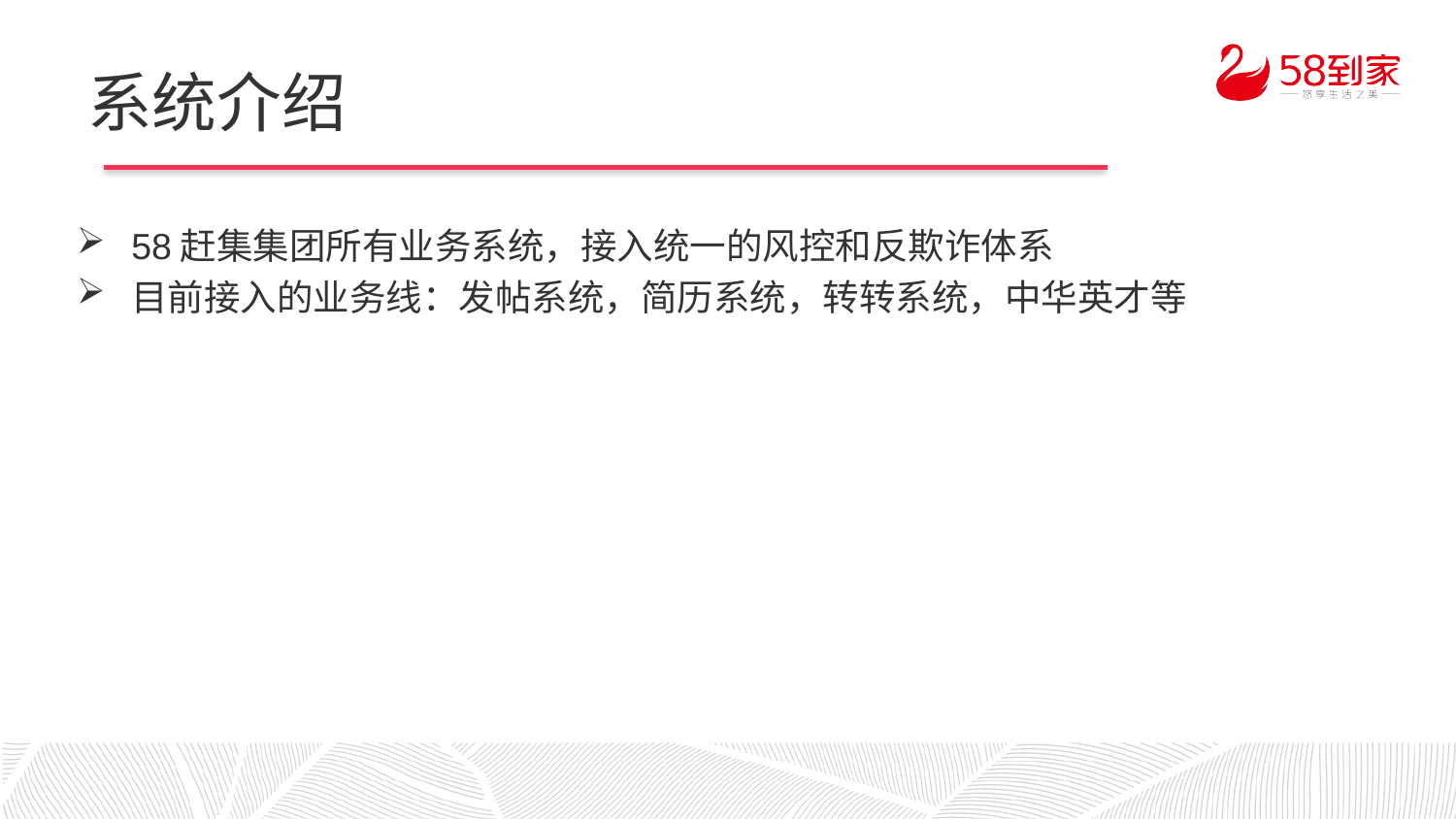

# 系统介绍
58赶集集团所有业务系统，接入统一的风控和反欺诈体系
目前接入的业务线：发帖系统，简历系统，转转系统，中华英才等